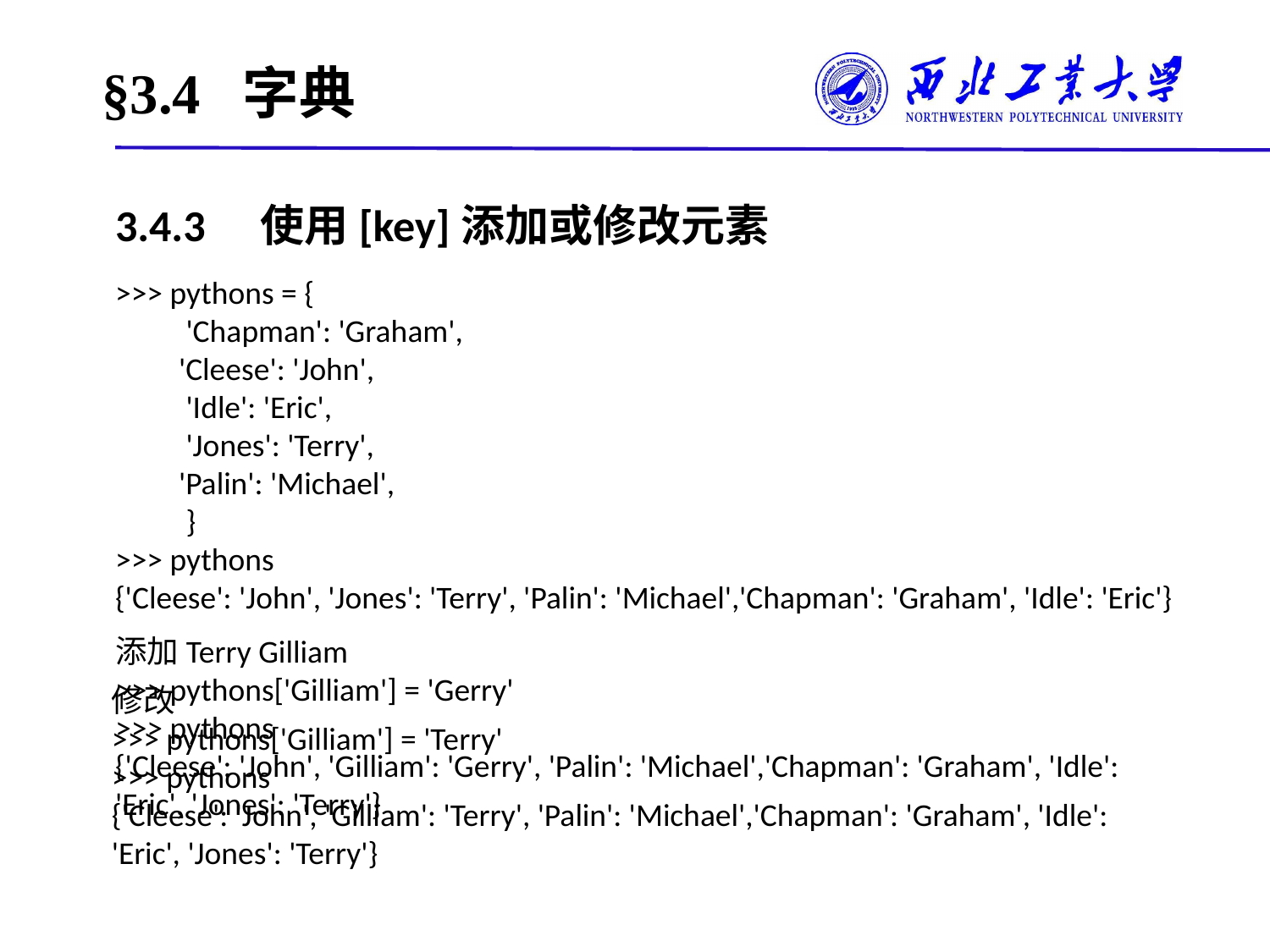

# §3.4  字典
3.4.3　使用[key]添加或修改元素

>>> pythons = {
 'Chapman': 'Graham',
'Cleese': 'John',
 'Idle': 'Eric',
 'Jones': 'Terry',
'Palin': 'Michael',
 }
>>> pythons
{'Cleese': 'John', 'Jones': 'Terry', 'Palin': 'Michael','Chapman': 'Graham', 'Idle': 'Eric'}
添加Terry Gilliam
>>> pythons['Gilliam'] = 'Gerry'
>>> pythons
{'Cleese': 'John', 'Gilliam': 'Gerry', 'Palin': 'Michael','Chapman': 'Graham', 'Idle': 'Eric', 'Jones': 'Terry'}
修改
>>> pythons['Gilliam'] = 'Terry'
>>> pythons
{'Cleese': 'John', 'Gilliam': 'Terry', 'Palin': 'Michael','Chapman': 'Graham', 'Idle': 'Eric', 'Jones': 'Terry'}